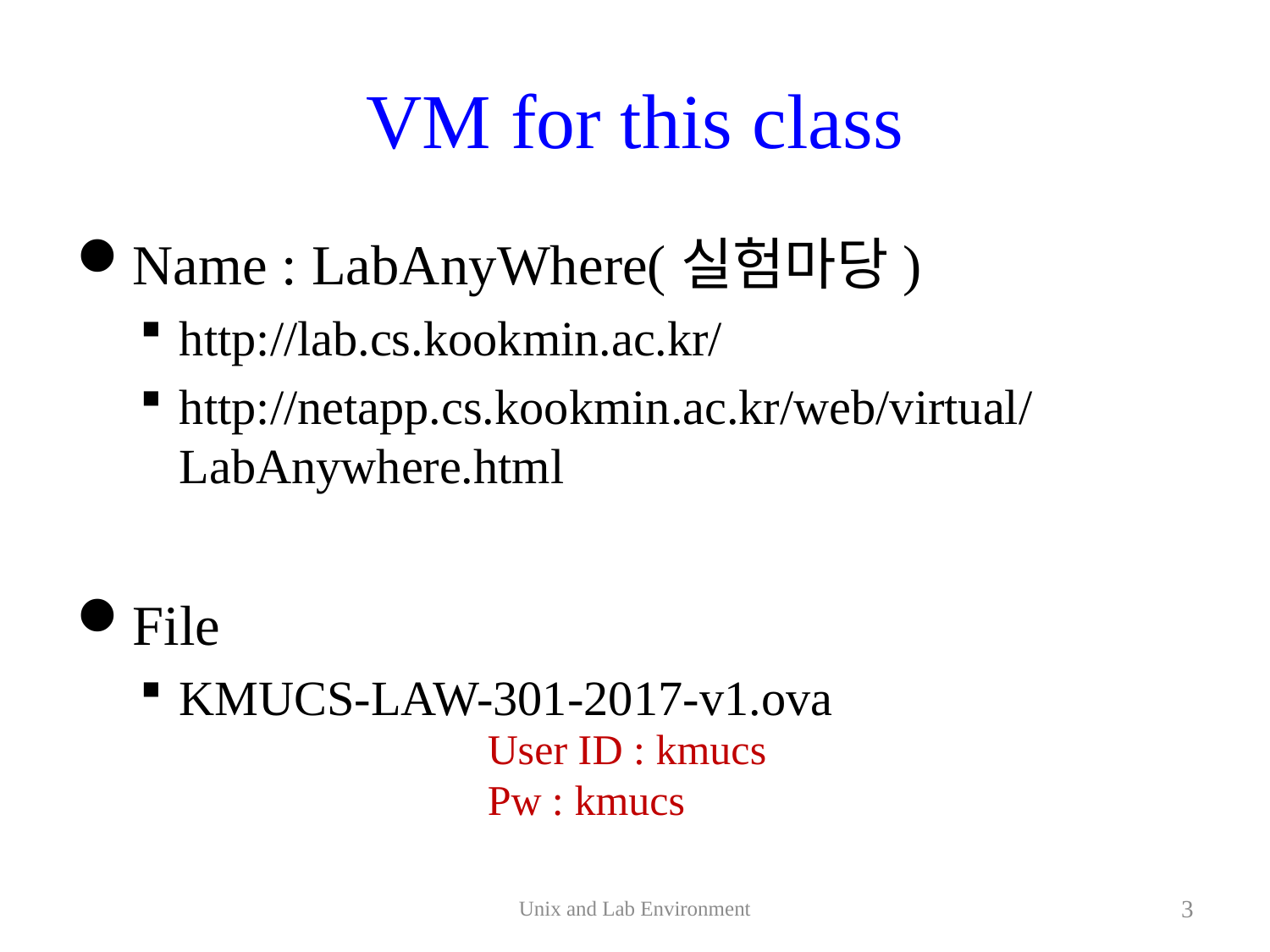

# VM for this class
Name : LabAnyWhere(실험마당)
http://lab.cs.kookmin.ac.kr/
http://netapp.cs.kookmin.ac.kr/web/virtual/LabAnywhere.html

File
KMUCS-LAW-301-2017-v1.ova

User ID : kmucs
Pw : kmucs
Unix and Lab Environment
3